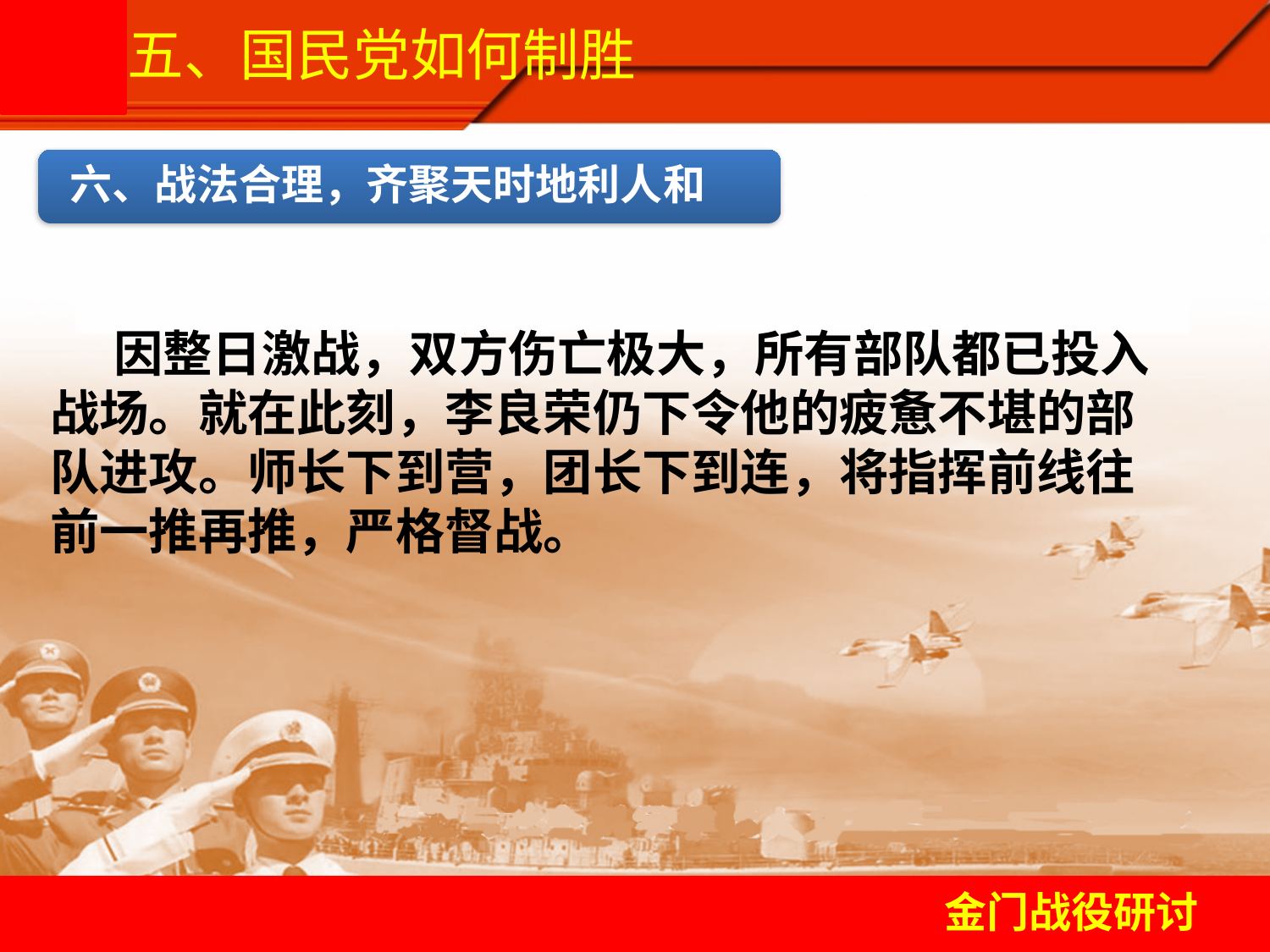

五、国民党如何制胜

六、战法合理，齐聚天时地利人和
因整日激战，双方伤亡极大，所有部队都已投入战场。就在此刻，李良荣仍下令他的疲惫不堪的部队进攻。师长下到营，团长下到连，将指挥前线往前一推再推，严格督战。
金门战役研讨